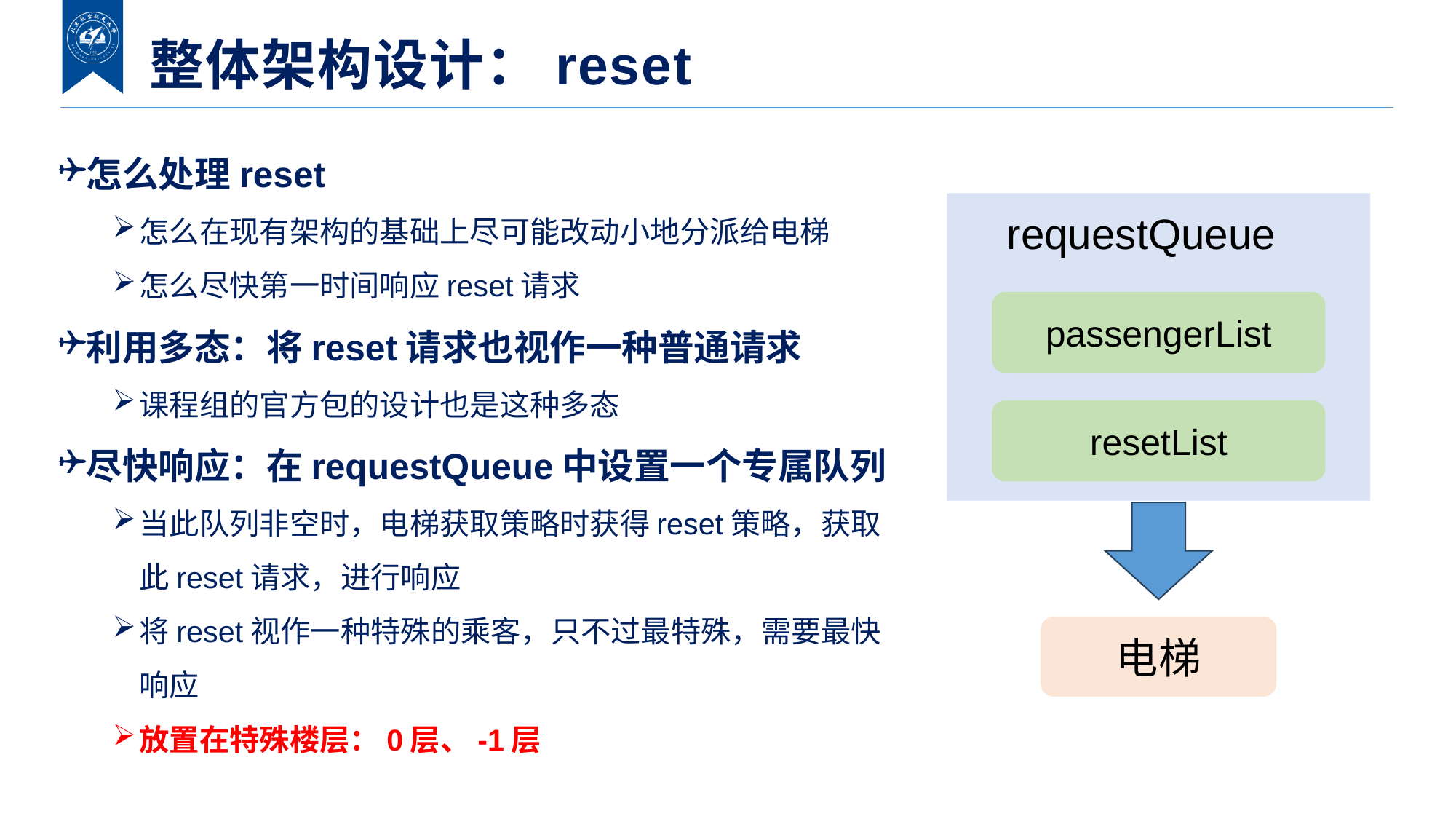

整体架构设计：reset
怎么处理reset
怎么在现有架构的基础上尽可能改动小地分派给电梯
怎么尽快第一时间响应reset请求
利用多态：将reset请求也视作一种普通请求
课程组的官方包的设计也是这种多态
尽快响应：在requestQueue中设置一个专属队列
当此队列非空时，电梯获取策略时获得reset策略，获取此reset请求，进行响应
将reset视作一种特殊的乘客，只不过最特殊，需要最快响应
放置在特殊楼层：0层、-1层

requestQueue
passengerList
resetList

电梯